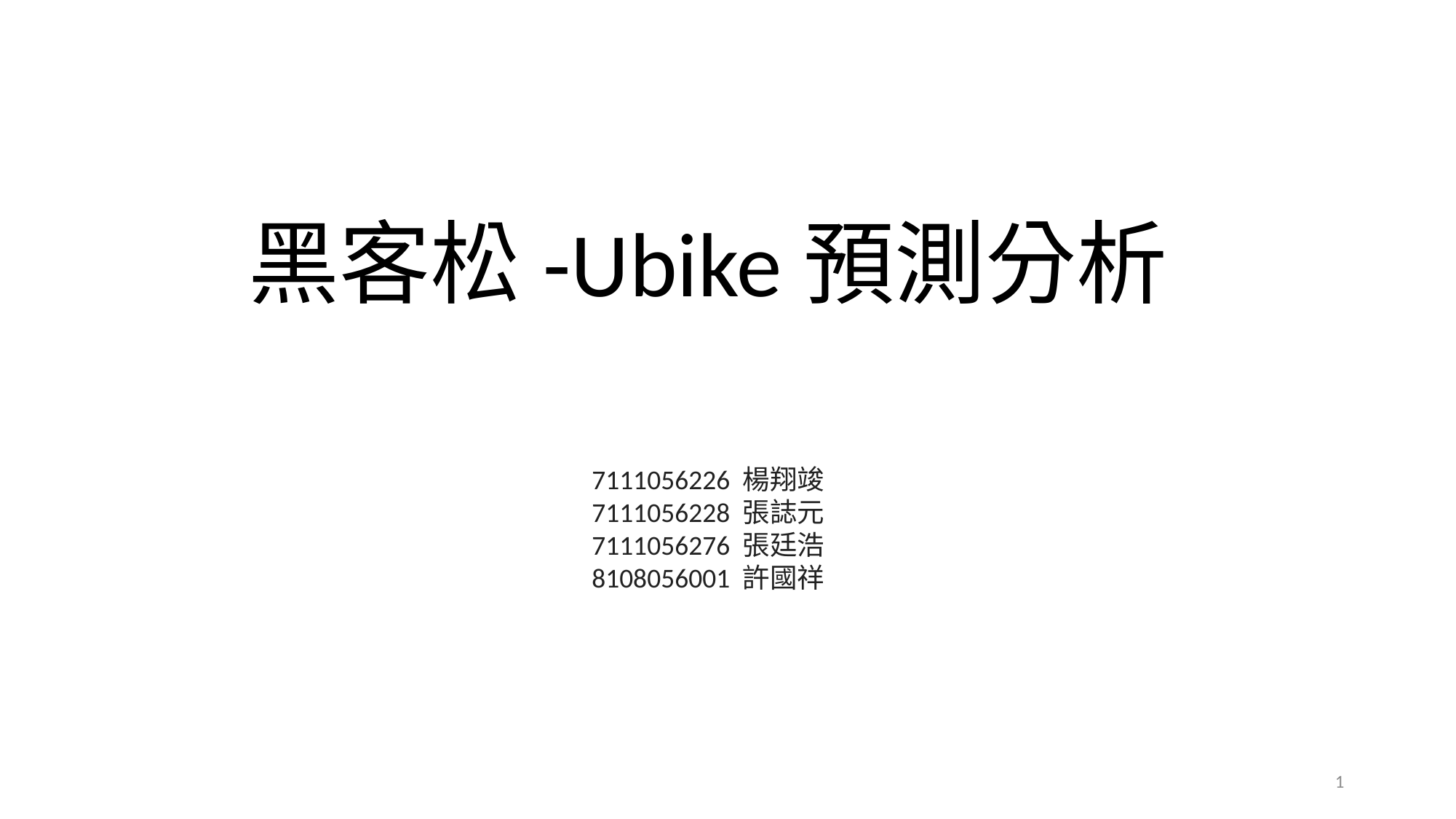

# 黑客松-Ubike預測分析
7111056226 楊翔竣
7111056228 張誌元
7111056276 張廷浩
8108056001 許國祥

1